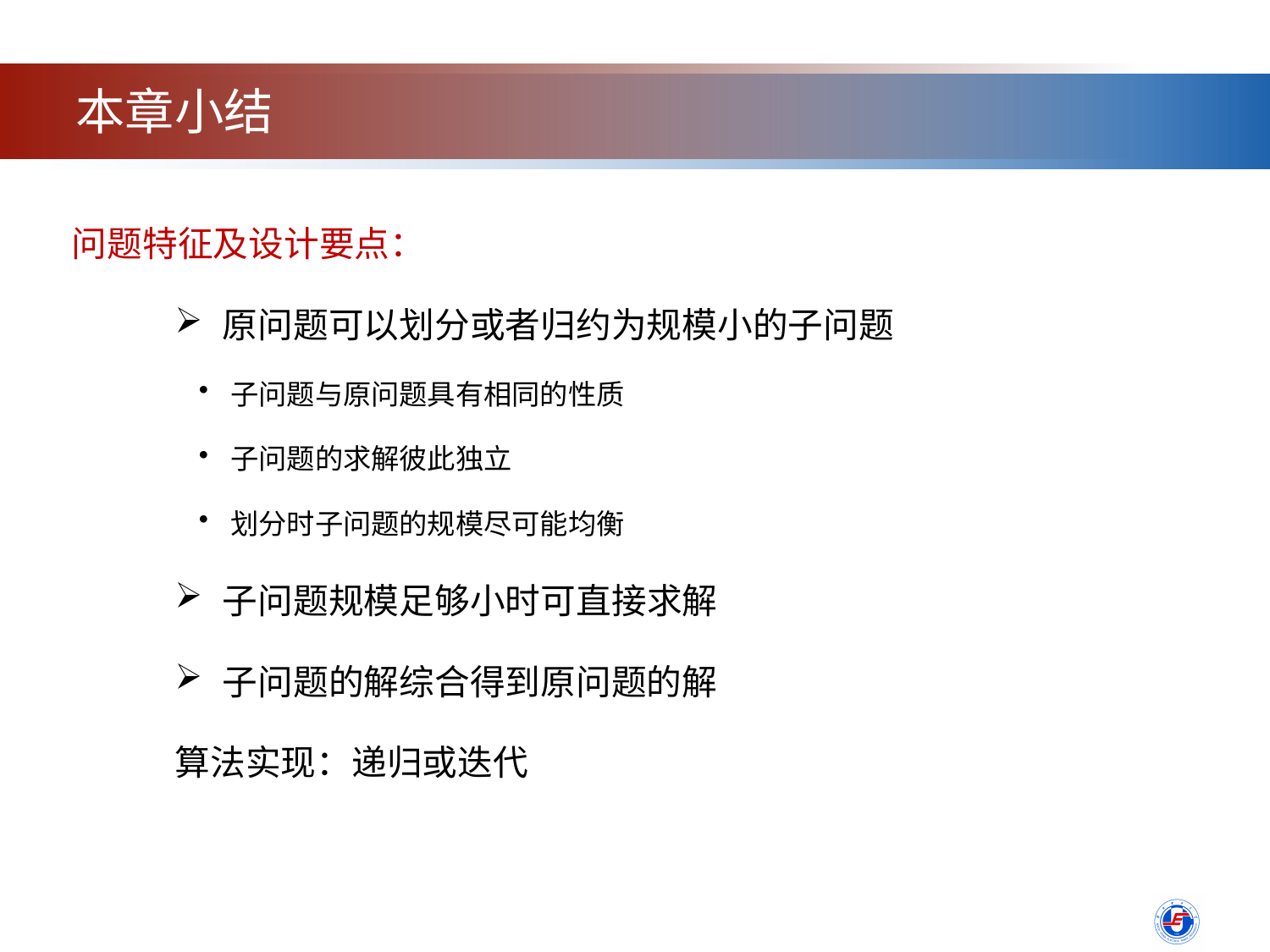

本章小结
问题特征及设计要点：
原问题可以划分或者归约为规模小的子问题
子问题与原问题具有相同的性质
子问题的求解彼此独立
划分时子问题的规模尽可能均衡
子问题规模足够小时可直接求解
子问题的解综合得到原问题的解
算法实现：递归或迭代